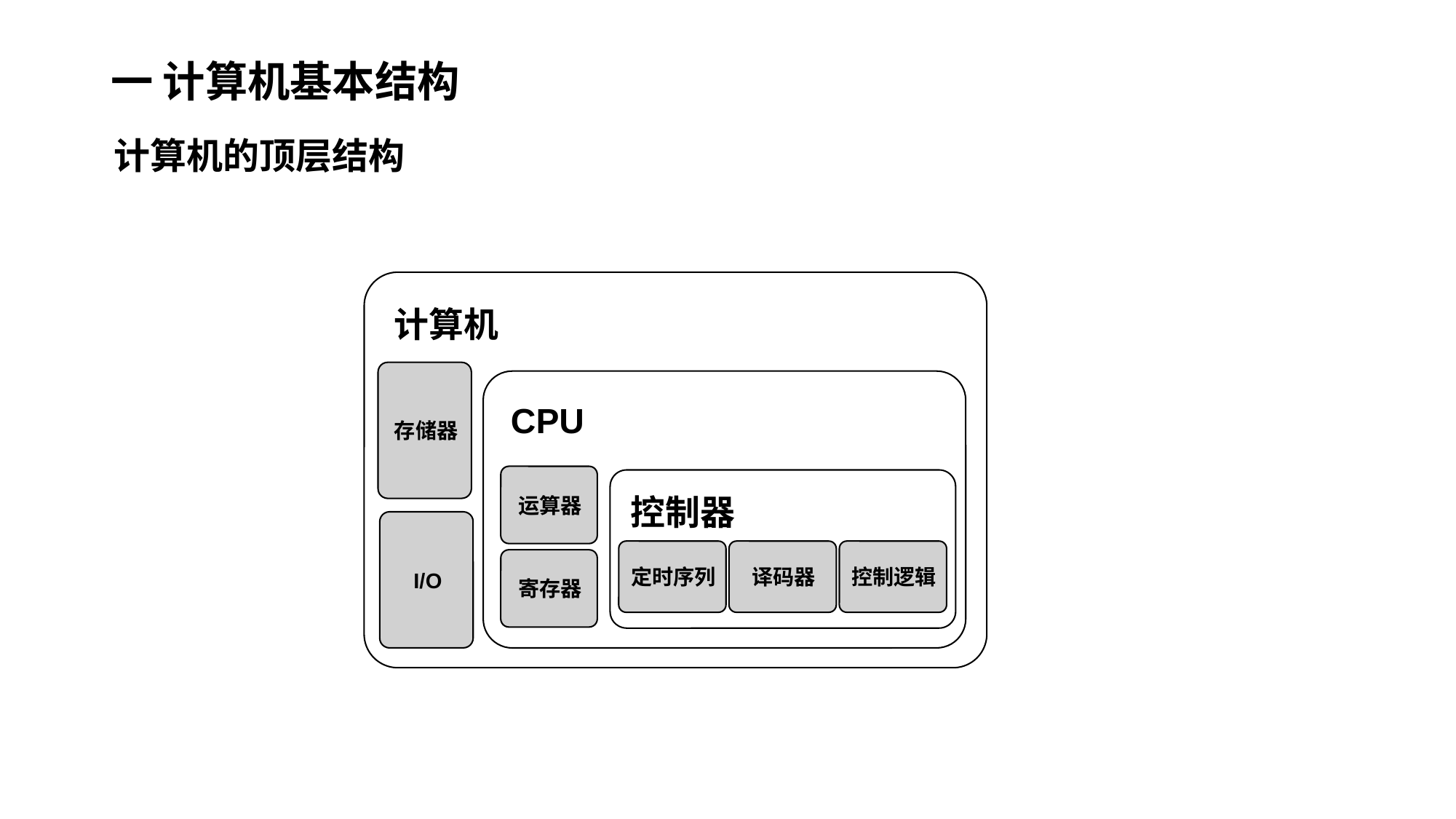

# 一 计算机基本结构
计算机的顶层结构

计算机
存储器
I/O
CPU
运算器
寄存器
控制器
定时序列
译码器
控制逻辑